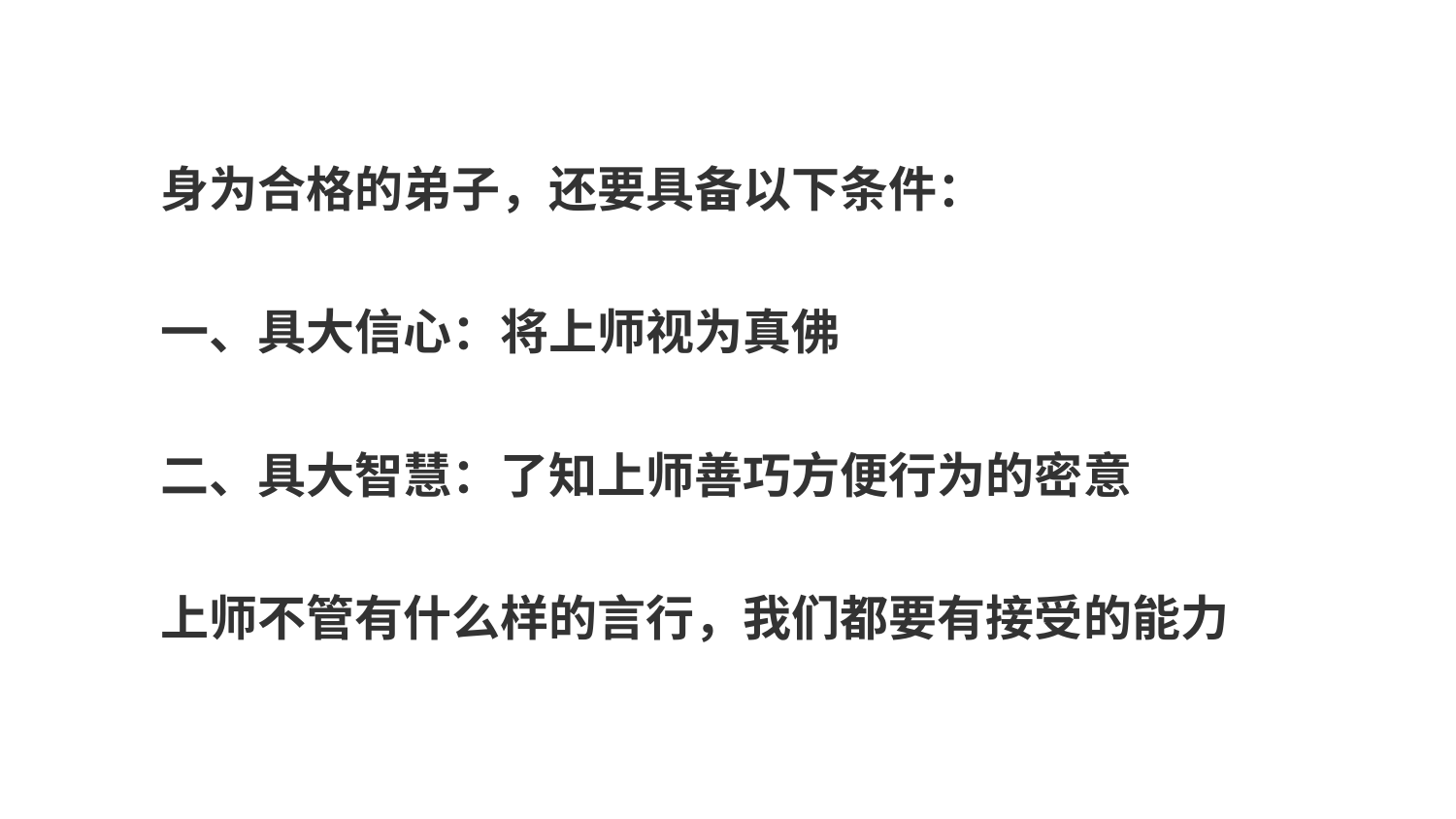

身为合格的弟子，还要具备以下条件：
一、具大信心：将上师视为真佛
二、具大智慧：了知上师善巧方便行为的密意
上师不管有什么样的言行，我们都要有接受的能力